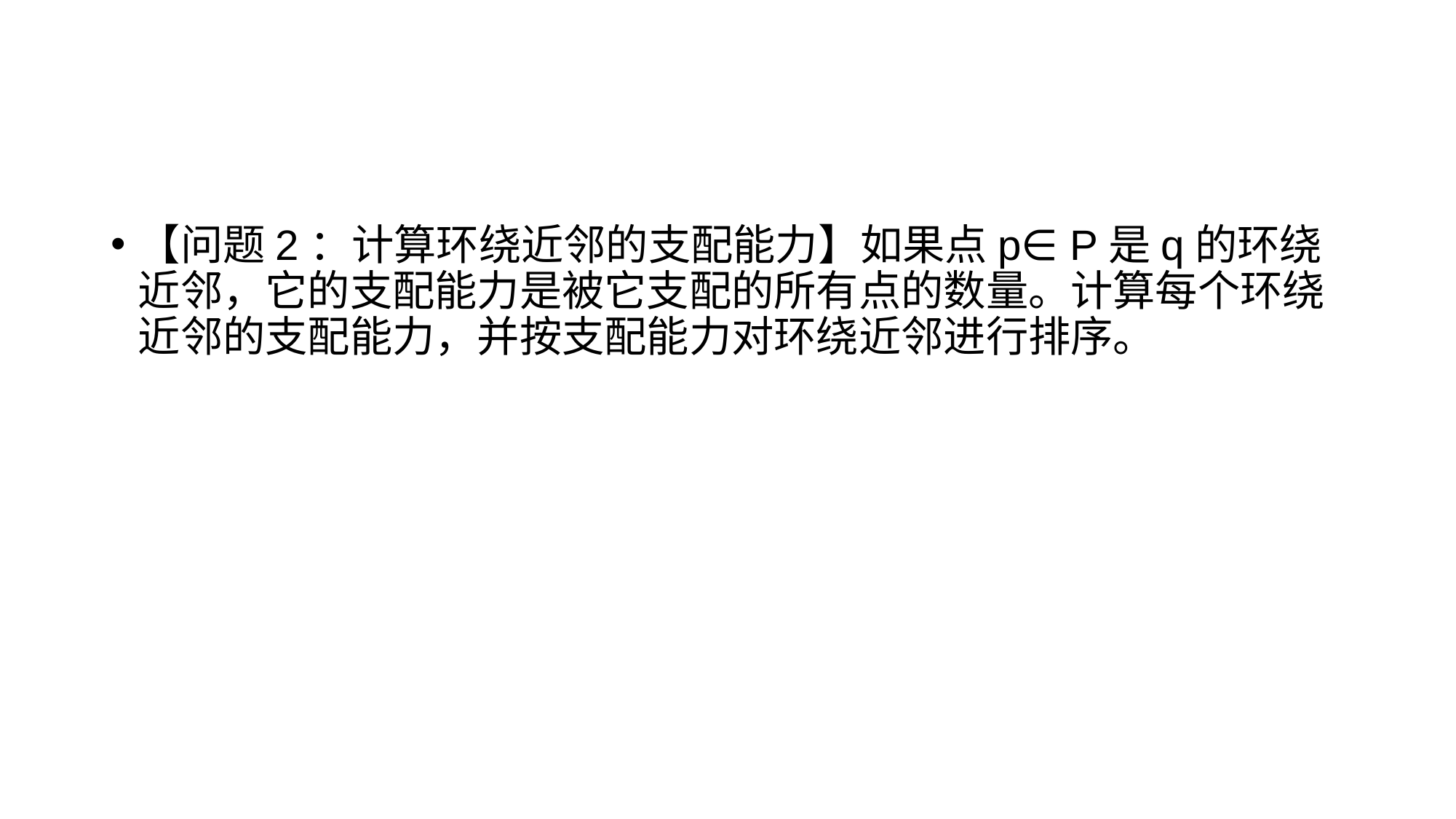

#
【问题2：计算环绕近邻的支配能力】如果点p∈ P是q的环绕近邻，它的支配能力是被它支配的所有点的数量。计算每个环绕近邻的支配能力，并按支配能力对环绕近邻进行排序。